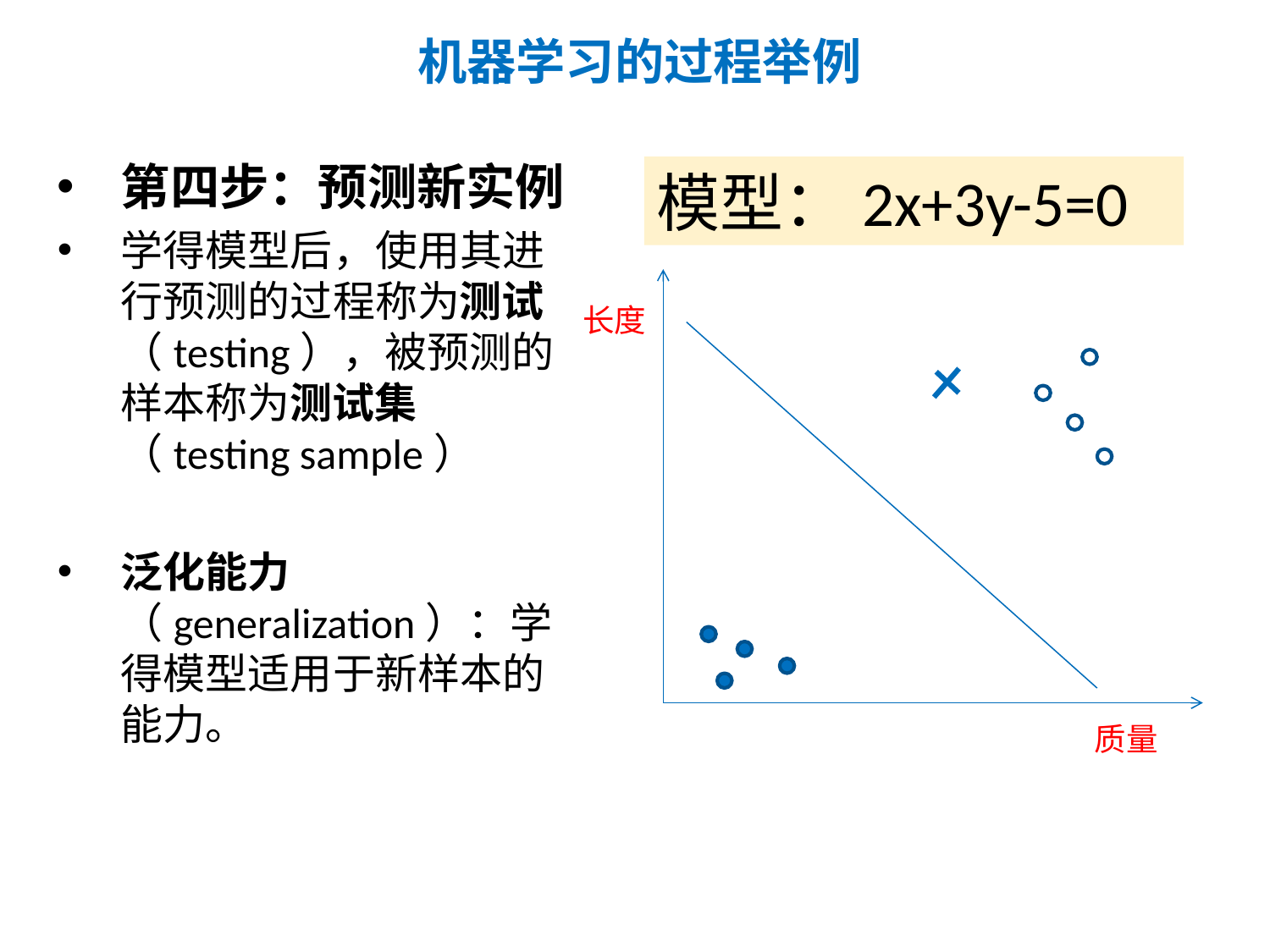

机器学习的过程举例
第四步：预测新实例
学得模型后，使用其进行预测的过程称为测试（testing），被预测的样本称为测试集（testing sample）

泛化能力（generalization）：学得模型适用于新样本的能力。
模型：2x+3y-5=0
长度

质量